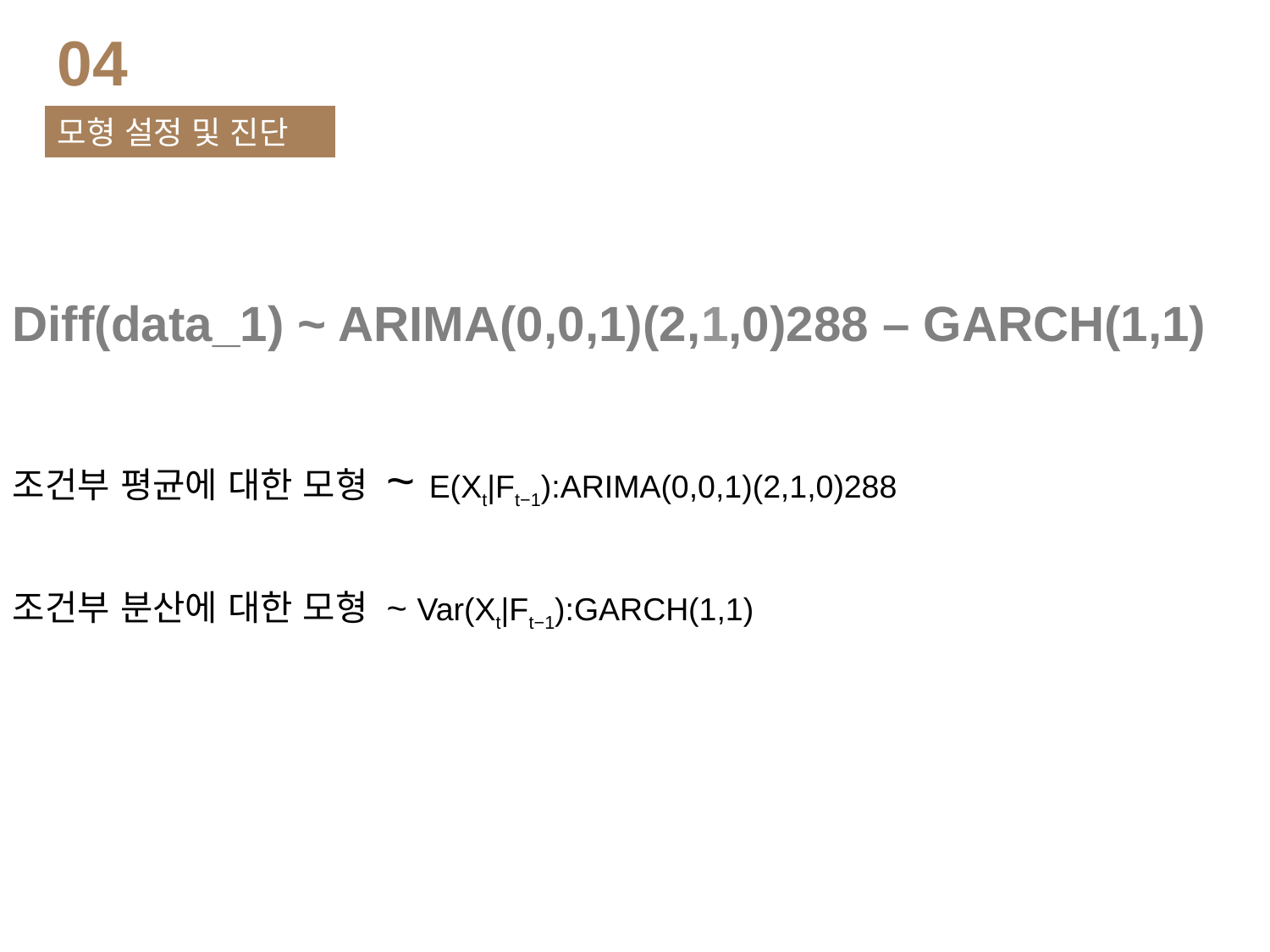

04
모형 설정 및 진단
Diff(data_1) ~ ARIMA(0,0,1)(2,1,0)288 – GARCH(1,1)

조건부 평균에 대한 모형 ~ E(Xt|Ft−1):ARIMA(0,0,1)(2,1,0)288

조건부 분산에 대한 모형 ~ Var(Xt|Ft−1):GARCH(1,1)